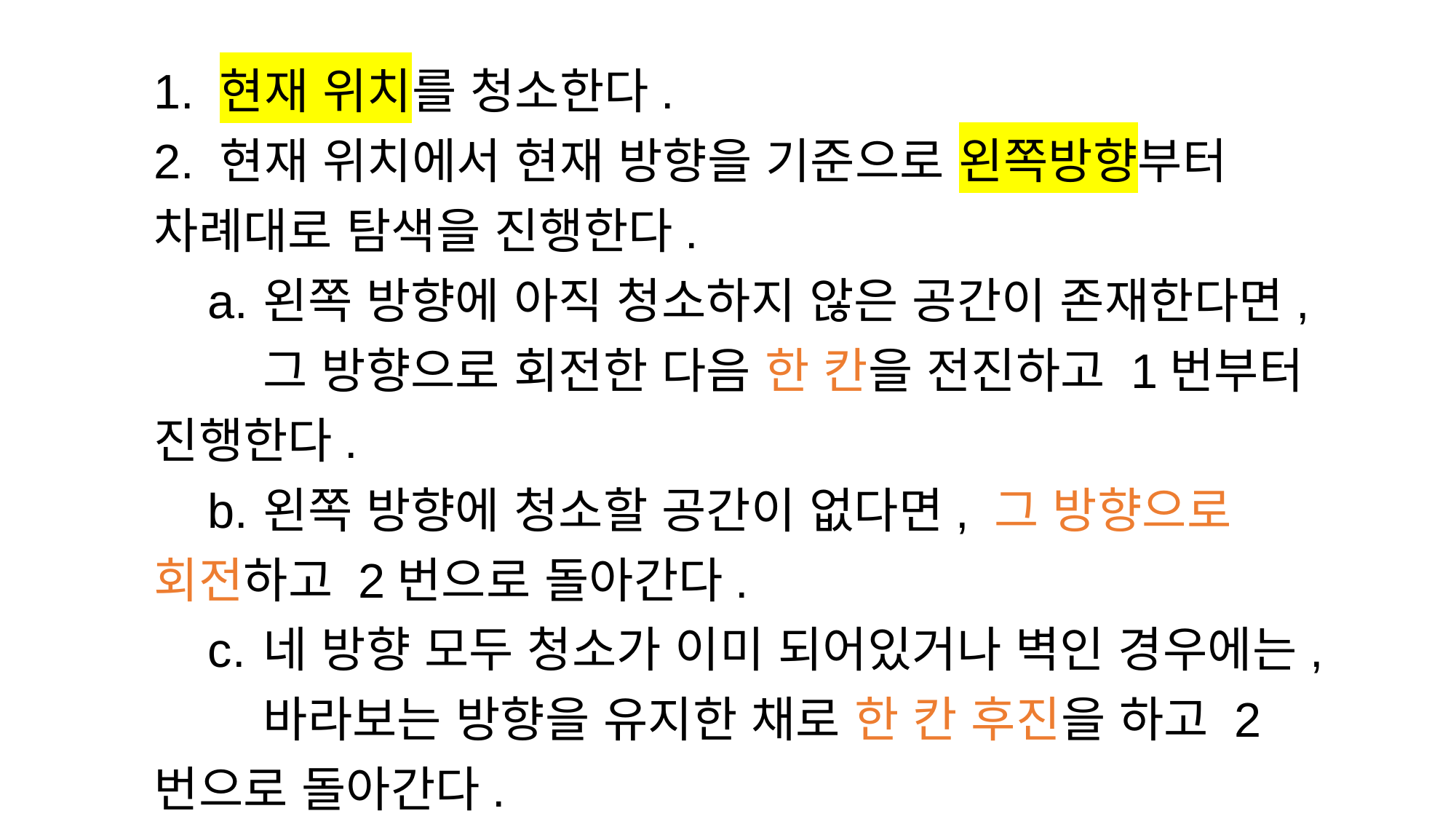

1. 현재 위치를 청소한다.
2. 현재 위치에서 현재 방향을 기준으로 왼쪽방향부터 차례대로 탐색을 진행한다.
    a. 	왼쪽 방향에 아직 청소하지 않은 공간이 존재한다면,
	그 방향으로 회전한 다음 한 칸을 전진하고 1번부터 진행한다.
    b. 	왼쪽 방향에 청소할 공간이 없다면, 그 방향으로 회전하고 2번으로 돌아간다.
    c. 	네 방향 모두 청소가 이미 되어있거나 벽인 경우에는,
	바라보는 방향을 유지한 채로 한 칸 후진을 하고 2번으로 돌아간다.
    d. 	네 방향 모두 청소가 이미 되어있거나 벽이면서,
	뒤쪽 방향이 벽이라 후진도 할 수 없는 경우에는 작동을 멈춘다.
	로봇 청소기는 이미 청소되어있는 칸을 또 청소하지 않으며, 벽을 통과할 수 없다.